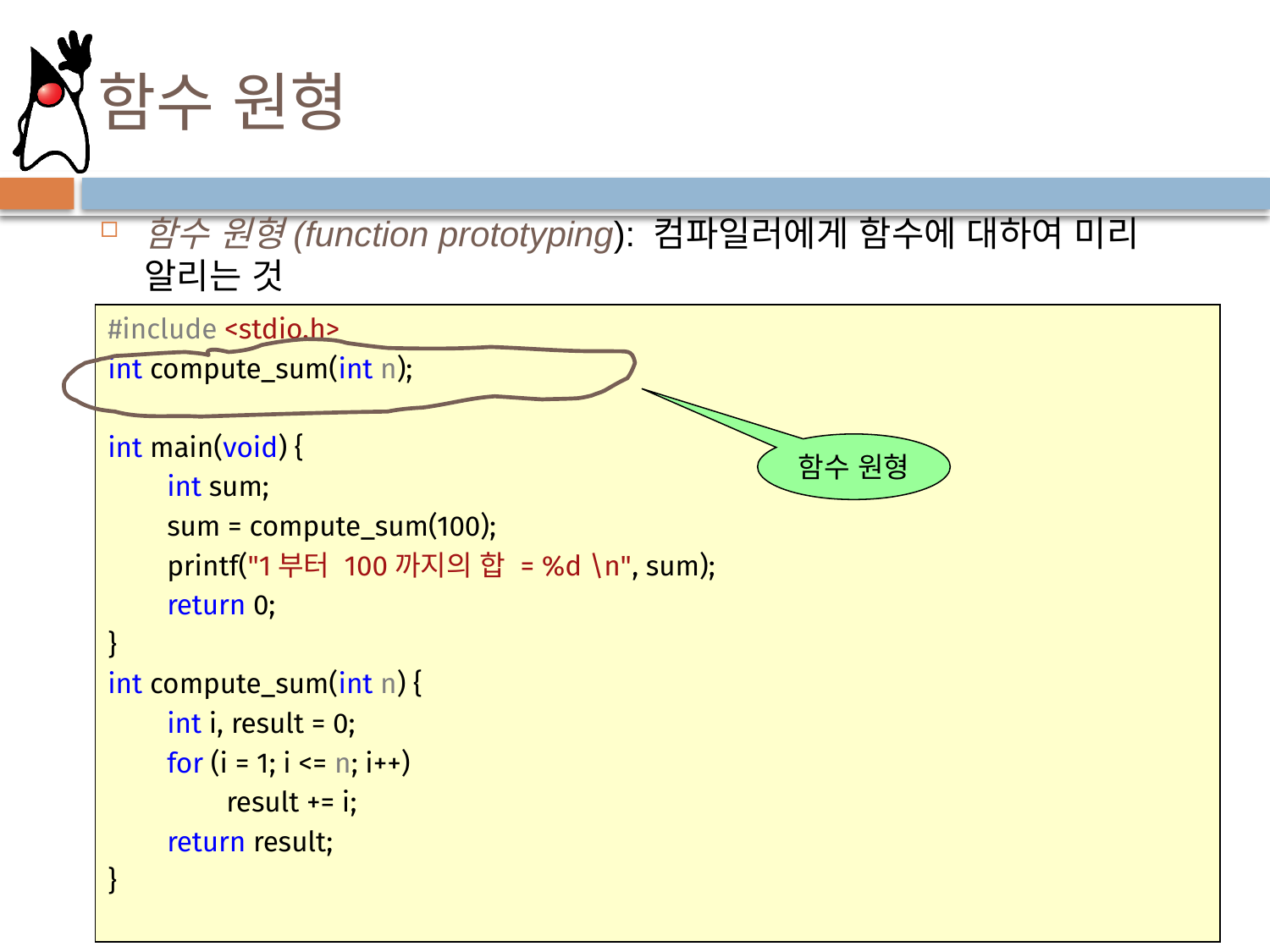

# 함수 원형
함수 원형(function prototyping): 컴파일러에게 함수에 대하여 미리 알리는 것
#include <stdio.h>
int compute_sum(int n);

int main(void) {
        int sum;
        sum = compute_sum(100);
        printf("1부터 100까지의 합 = %d \n", sum);
        return 0;
}
int compute_sum(int n) {
        int i, result = 0;
        for (i = 1; i <= n; i++)
                result += i;
        return result;
}

함수 원형